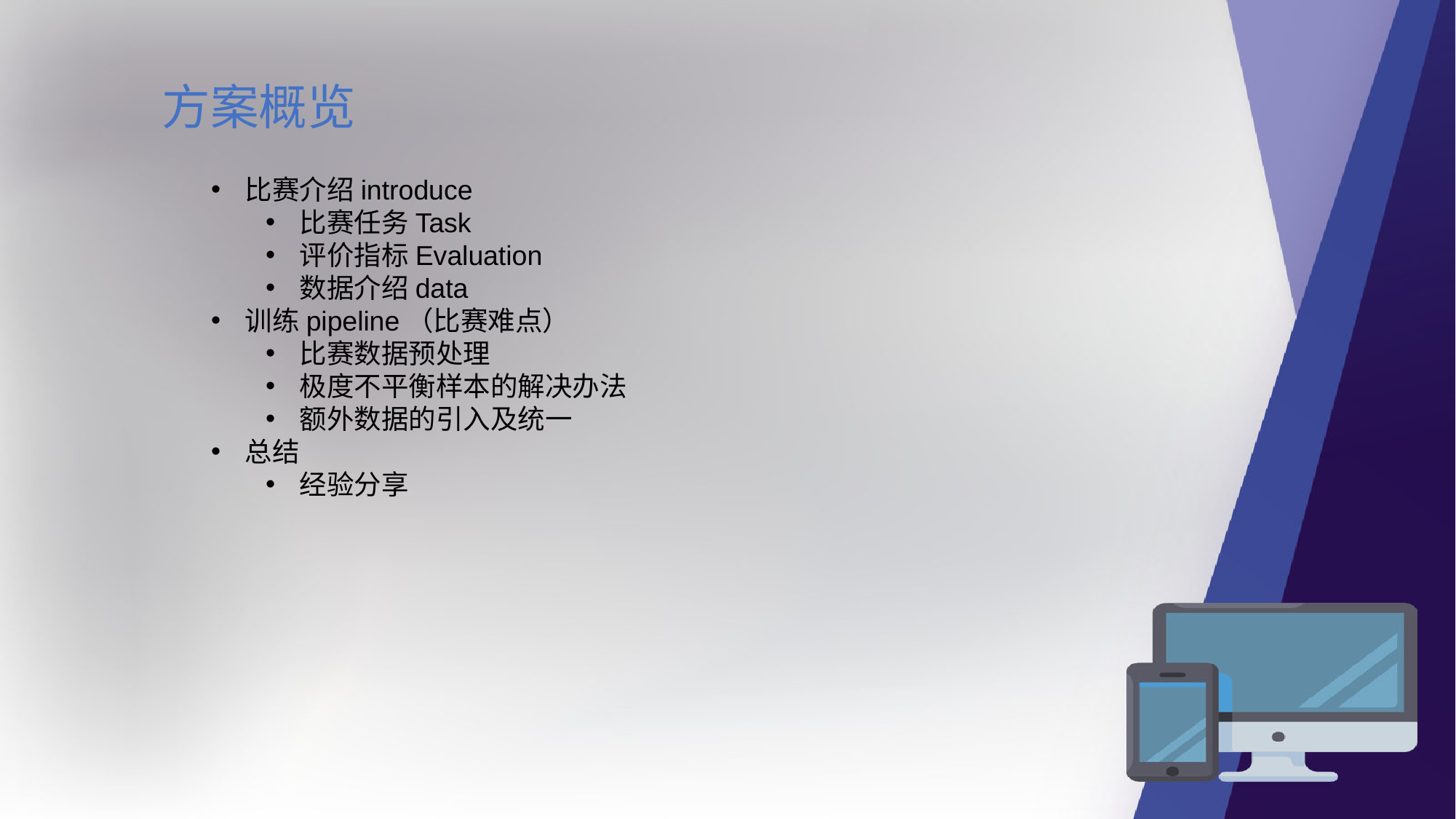

方案概览
比赛介绍introduce
比赛任务Task
评价指标Evaluation
数据介绍data
训练pipeline（比赛难点）
比赛数据预处理
极度不平衡样本的解决办法
额外数据的引入及统一
总结
经验分享